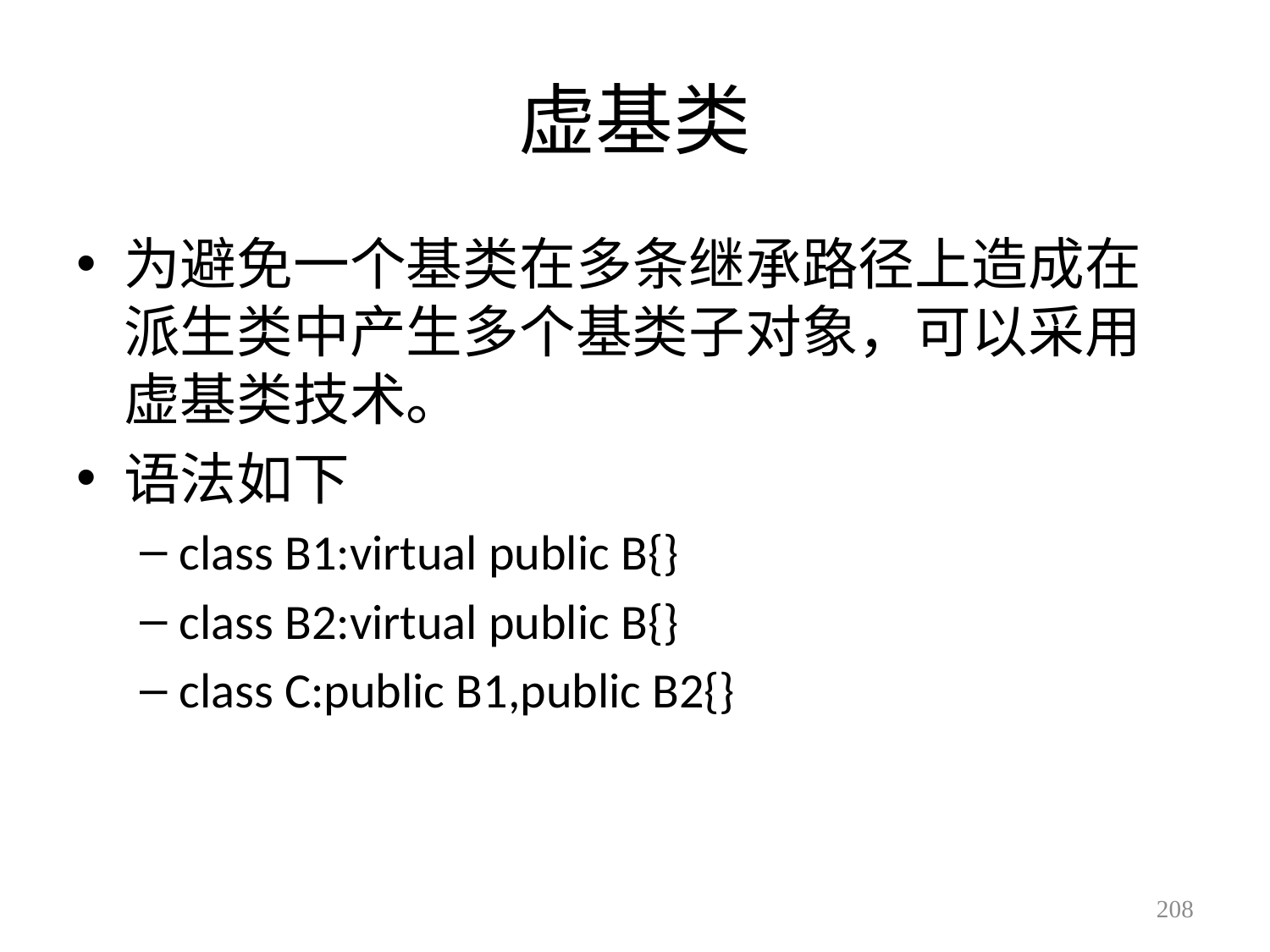

# 虚基类
为避免一个基类在多条继承路径上造成在派生类中产生多个基类子对象，可以采用虚基类技术。
语法如下
class B1:virtual public B{}
class B2:virtual public B{}
class C:public B1,public B2{}
208